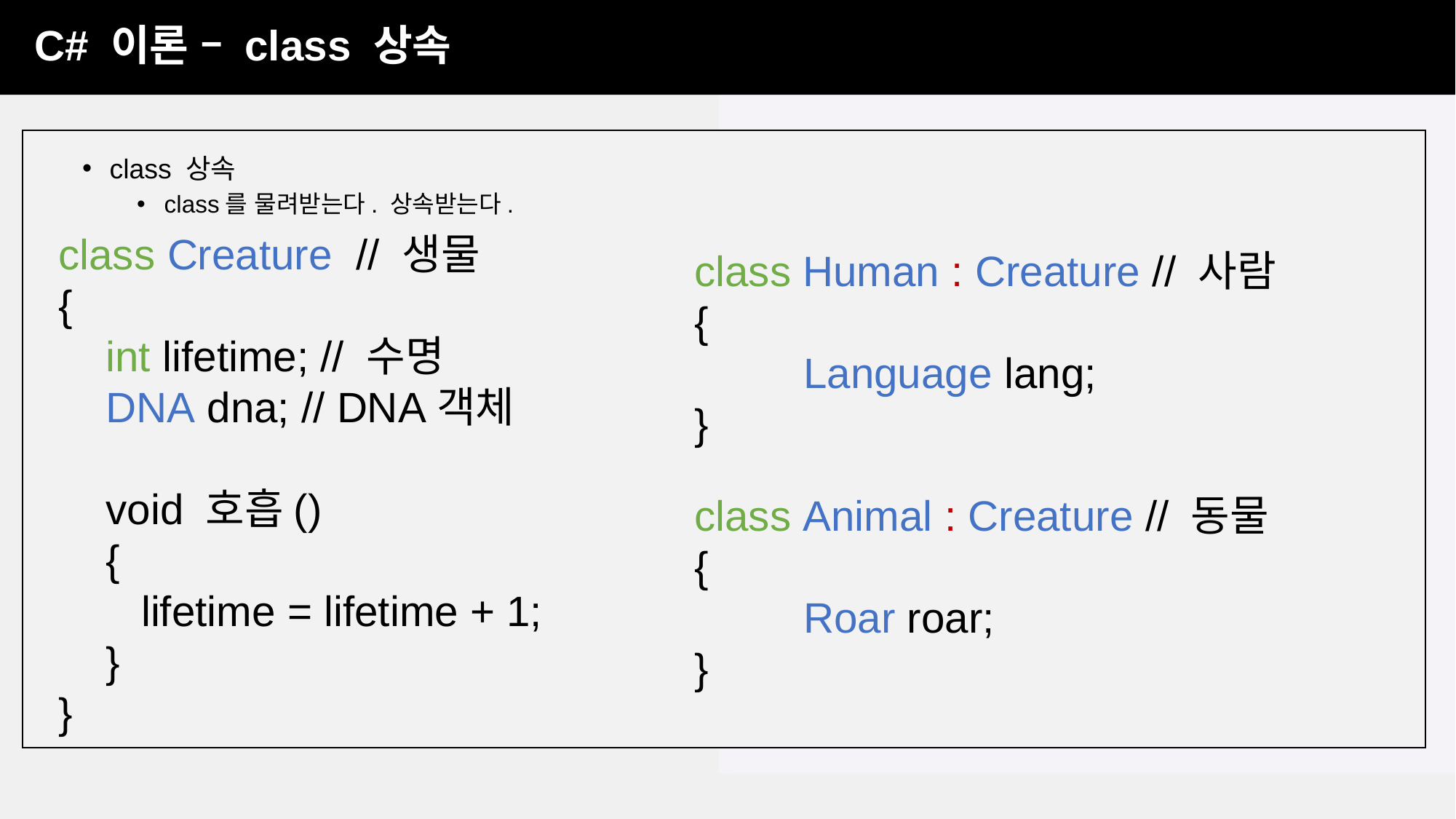

C# 이론 – class 상속
class 상속
class를 물려받는다. 상속받는다.
class Creature  // 생물
{
    int lifetime; // 수명
    DNA dna; // DNA객체

    void 호흡()
    {
       lifetime = lifetime + 1;
    }
}
class Human : Creature // 사람
{
	Language lang;
}
class Animal : Creature // 동물
{
	Roar roar;
}